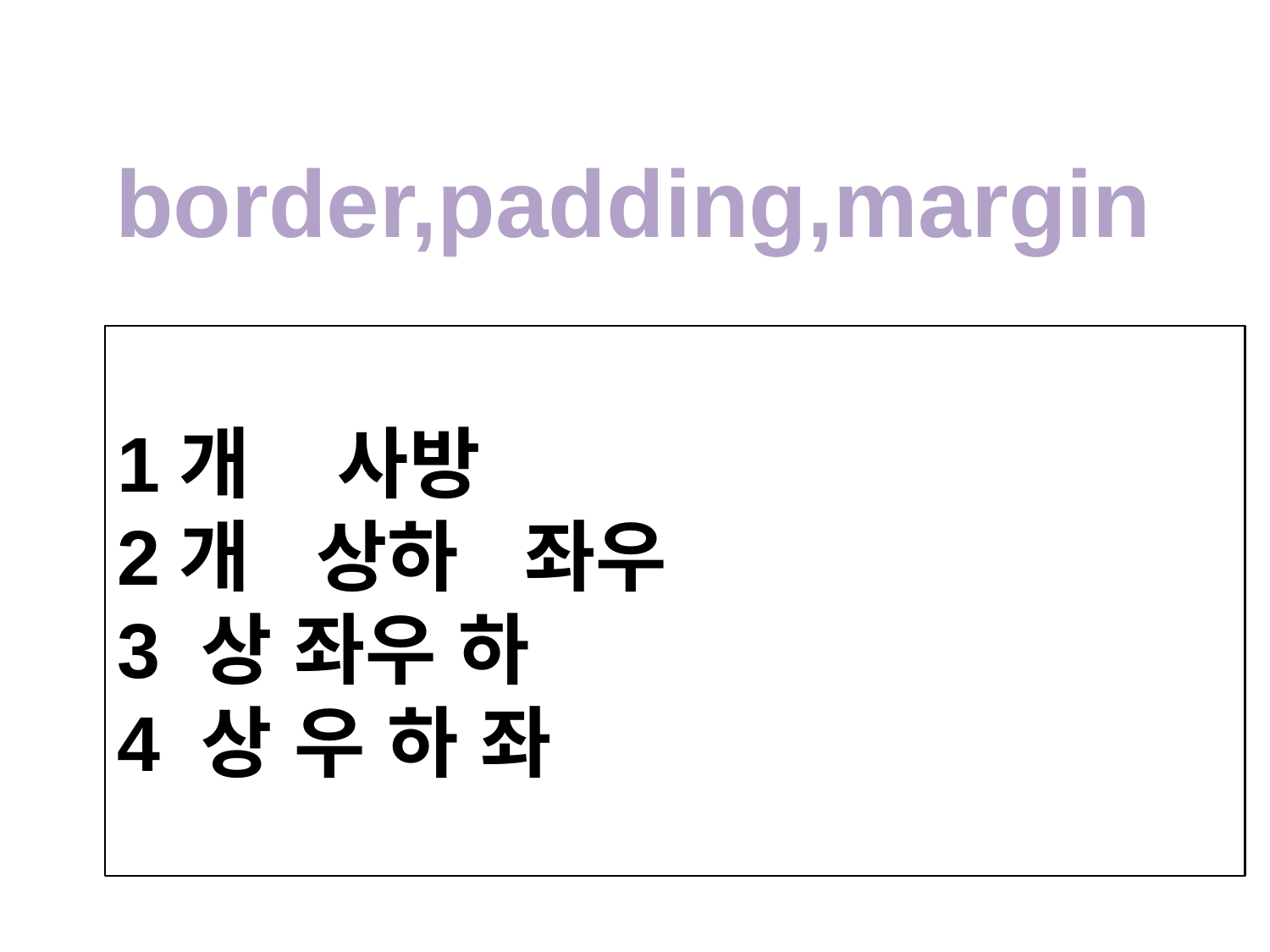

border,padding,margin
1개    사방
2개   상하   좌우
3 상 좌우 하
4 상 우 하 좌